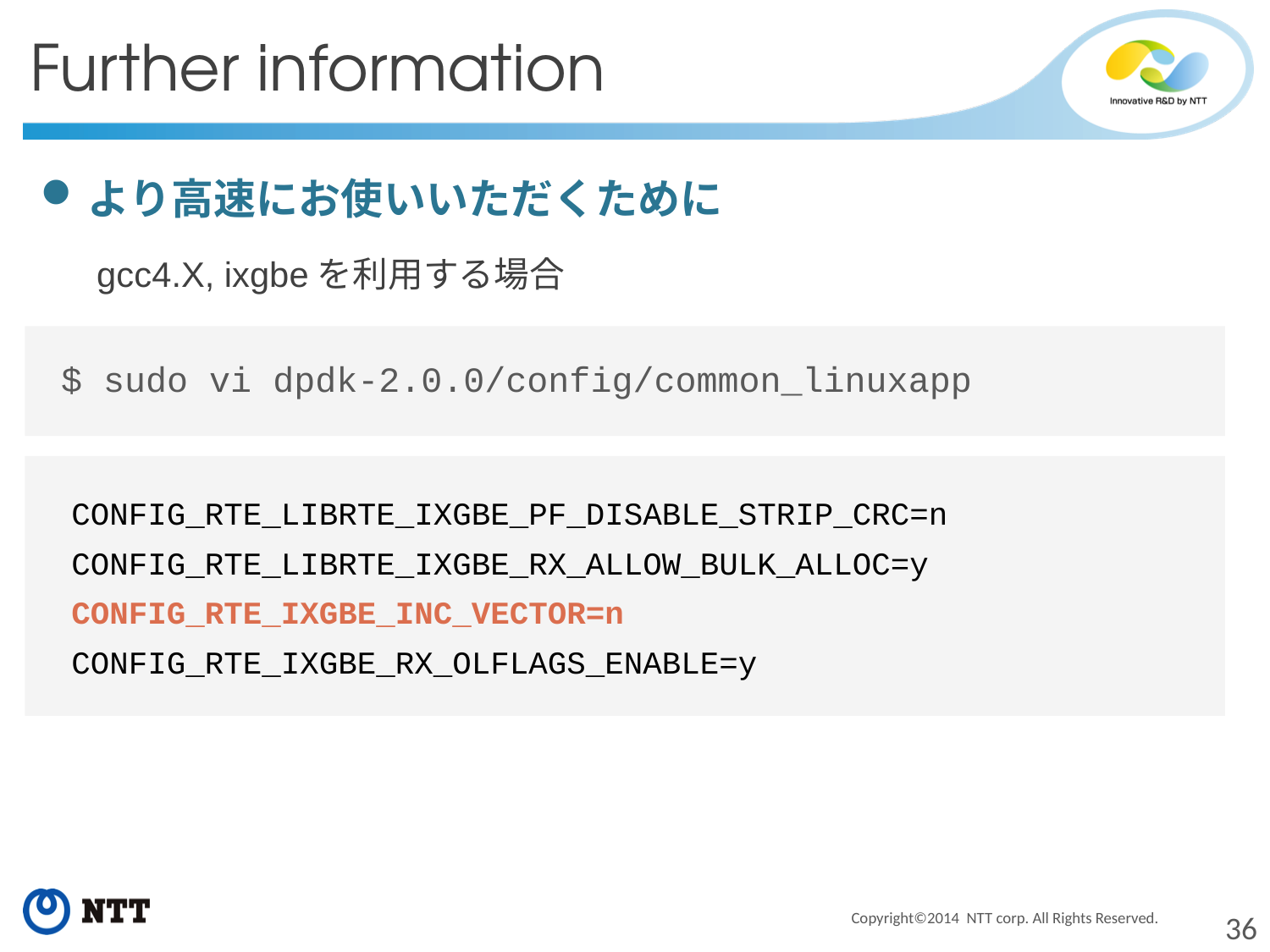

Further information
より高速にお使いいただくために
gcc4.X, ixgbeを利用する場合

$ sudo vi dpdk-2.0.0/config/common_linuxapp

CONFIG_RTE_LIBRTE_IXGBE_PF_DISABLE_STRIP_CRC=n
CONFIG_RTE_LIBRTE_IXGBE_RX_ALLOW_BULK_ALLOC=y
CONFIG_RTE_IXGBE_INC_VECTOR=n
CONFIG_RTE_IXGBE_RX_OLFLAGS_ENABLE=y